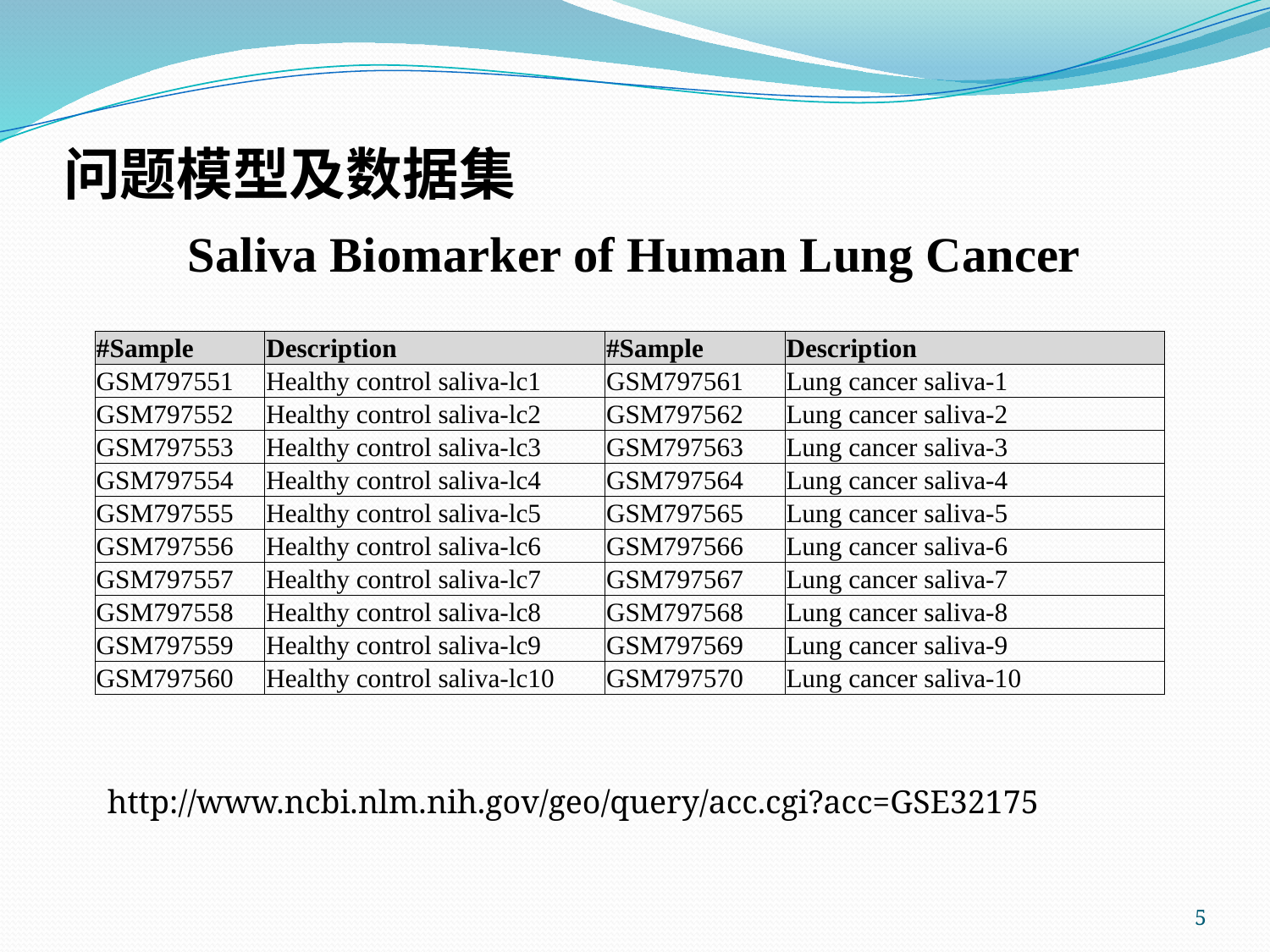

# 问题模型及数据集
Saliva Biomarker of Human Lung Cancer
| #Sample | Description | #Sample | Description |
| --- | --- | --- | --- |
| GSM797551 | Healthy control saliva-lc1 | GSM797561 | Lung cancer saliva-1 |
| GSM797552 | Healthy control saliva-lc2 | GSM797562 | Lung cancer saliva-2 |
| GSM797553 | Healthy control saliva-lc3 | GSM797563 | Lung cancer saliva-3 |
| GSM797554 | Healthy control saliva-lc4 | GSM797564 | Lung cancer saliva-4 |
| GSM797555 | Healthy control saliva-lc5 | GSM797565 | Lung cancer saliva-5 |
| GSM797556 | Healthy control saliva-lc6 | GSM797566 | Lung cancer saliva-6 |
| GSM797557 | Healthy control saliva-lc7 | GSM797567 | Lung cancer saliva-7 |
| GSM797558 | Healthy control saliva-lc8 | GSM797568 | Lung cancer saliva-8 |
| GSM797559 | Healthy control saliva-lc9 | GSM797569 | Lung cancer saliva-9 |
| GSM797560 | Healthy control saliva-lc10 | GSM797570 | Lung cancer saliva-10 |
http://www.ncbi.nlm.nih.gov/geo/query/acc.cgi?acc=GSE32175
5